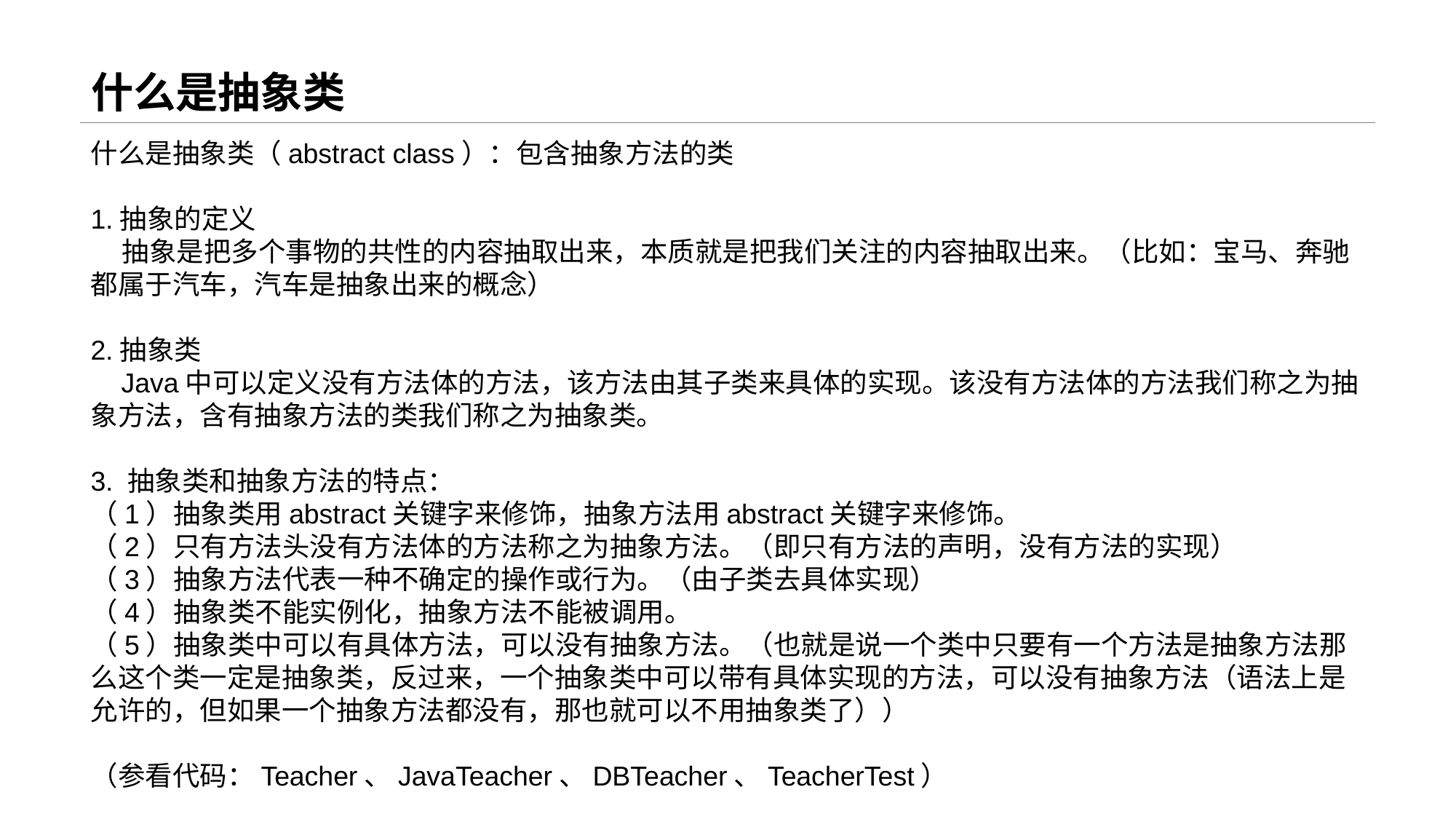

# 什么是抽象类
什么是抽象类（abstract class）：包含抽象方法的类

1.抽象的定义
    抽象是把多个事物的共性的内容抽取出来，本质就是把我们关注的内容抽取出来。（比如：宝马、奔驰都属于汽车，汽车是抽象出来的概念）

2.抽象类
    Java中可以定义没有方法体的方法，该方法由其子类来具体的实现。该没有方法体的方法我们称之为抽象方法，含有抽象方法的类我们称之为抽象类。

3. 抽象类和抽象方法的特点：
（1）抽象类用abstract关键字来修饰，抽象方法用abstract关键字来修饰。
（2）只有方法头没有方法体的方法称之为抽象方法。（即只有方法的声明，没有方法的实现）
（3）抽象方法代表一种不确定的操作或行为。（由子类去具体实现）
（4）抽象类不能实例化，抽象方法不能被调用。
（5）抽象类中可以有具体方法，可以没有抽象方法。（也就是说一个类中只要有一个方法是抽象方法那么这个类一定是抽象类，反过来，一个抽象类中可以带有具体实现的方法，可以没有抽象方法（语法上是允许的，但如果一个抽象方法都没有，那也就可以不用抽象类了））

（参看代码：Teacher、JavaTeacher、DBTeacher、TeacherTest）

4